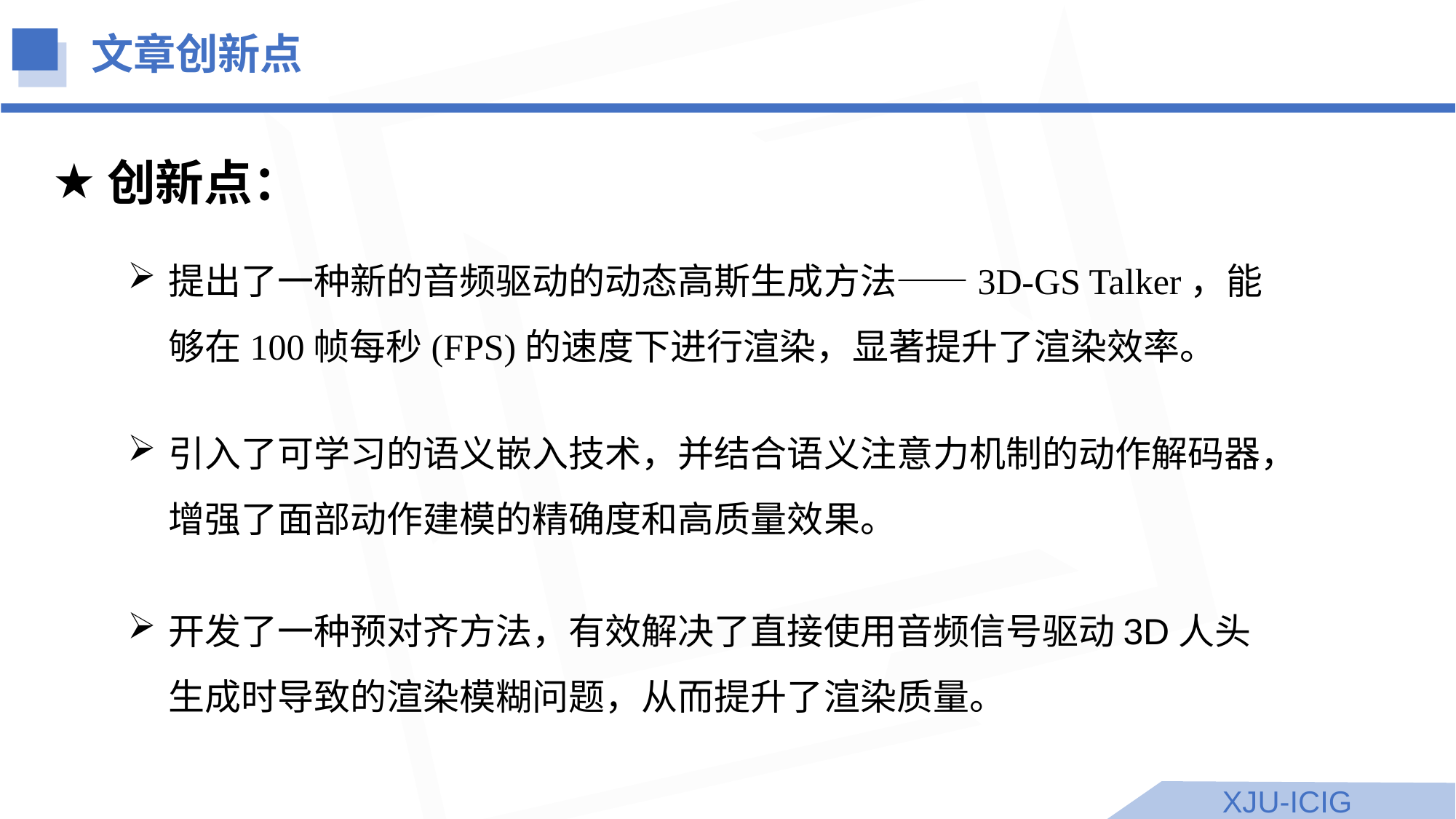

文章创新点

创新点：
提出了一种新的音频驱动的动态高斯生成方法——3D-GS Talker，能够在100帧每秒(FPS)的速度下进行渲染，显著提升了渲染效率。
引入了可学习的语义嵌入技术，并结合语义注意力机制的动作解码器，增强了面部动作建模的精确度和高质量效果。
开发了一种预对齐方法，有效解决了直接使用音频信号驱动3D人头生成时导致的渲染模糊问题，从而提升了渲染质量。
XJU-ICIG